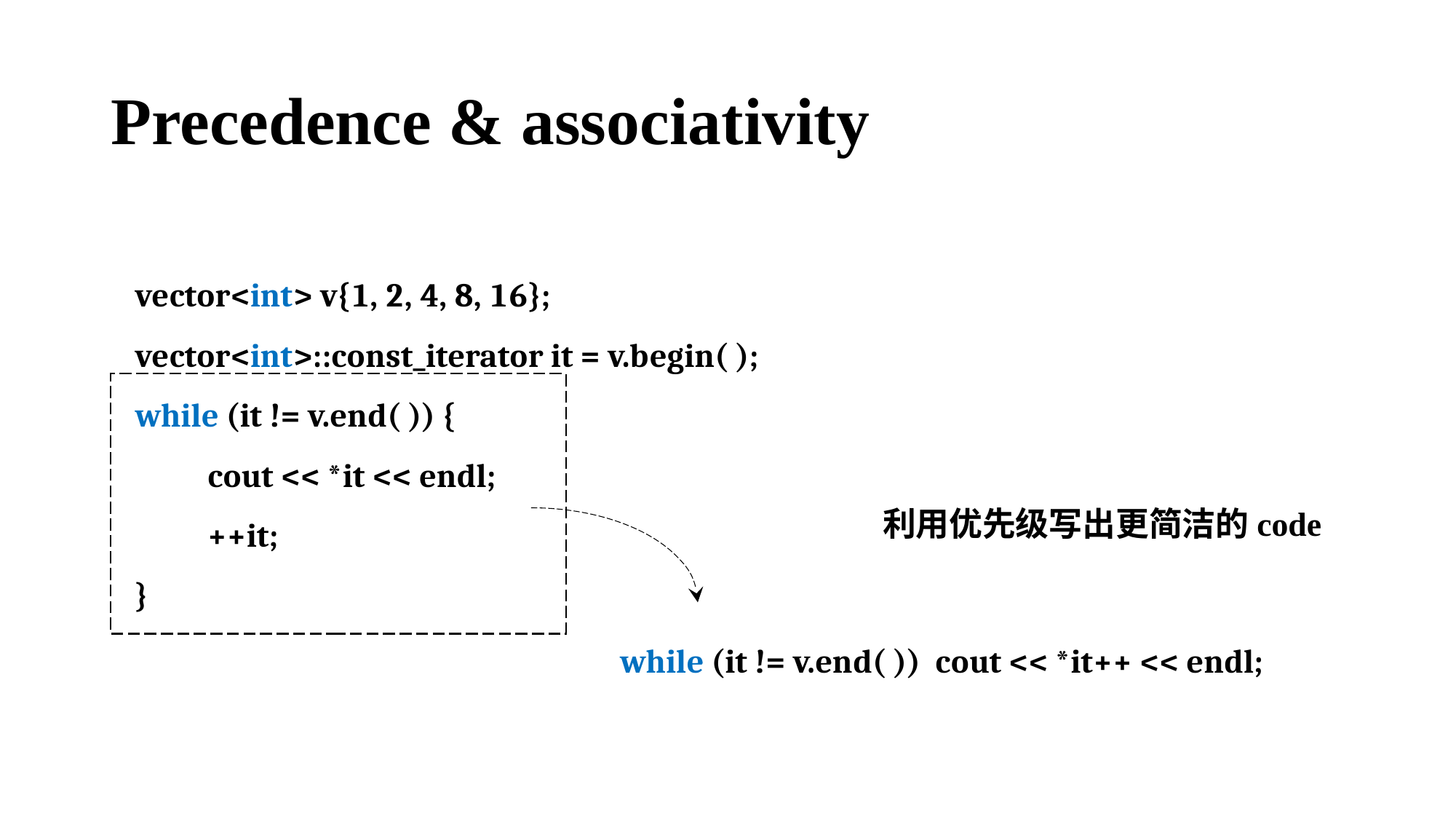

# Precedence & associativity
vector<int> v{1, 2, 4, 8, 16};
vector<int>::const_iterator it = v.begin( );
while (it != v.end( )) {
          cout << *it << endl;
          ++it;
}

利用优先级写出更简洁的code

while (it != v.end( ))  cout << *it++ << endl;